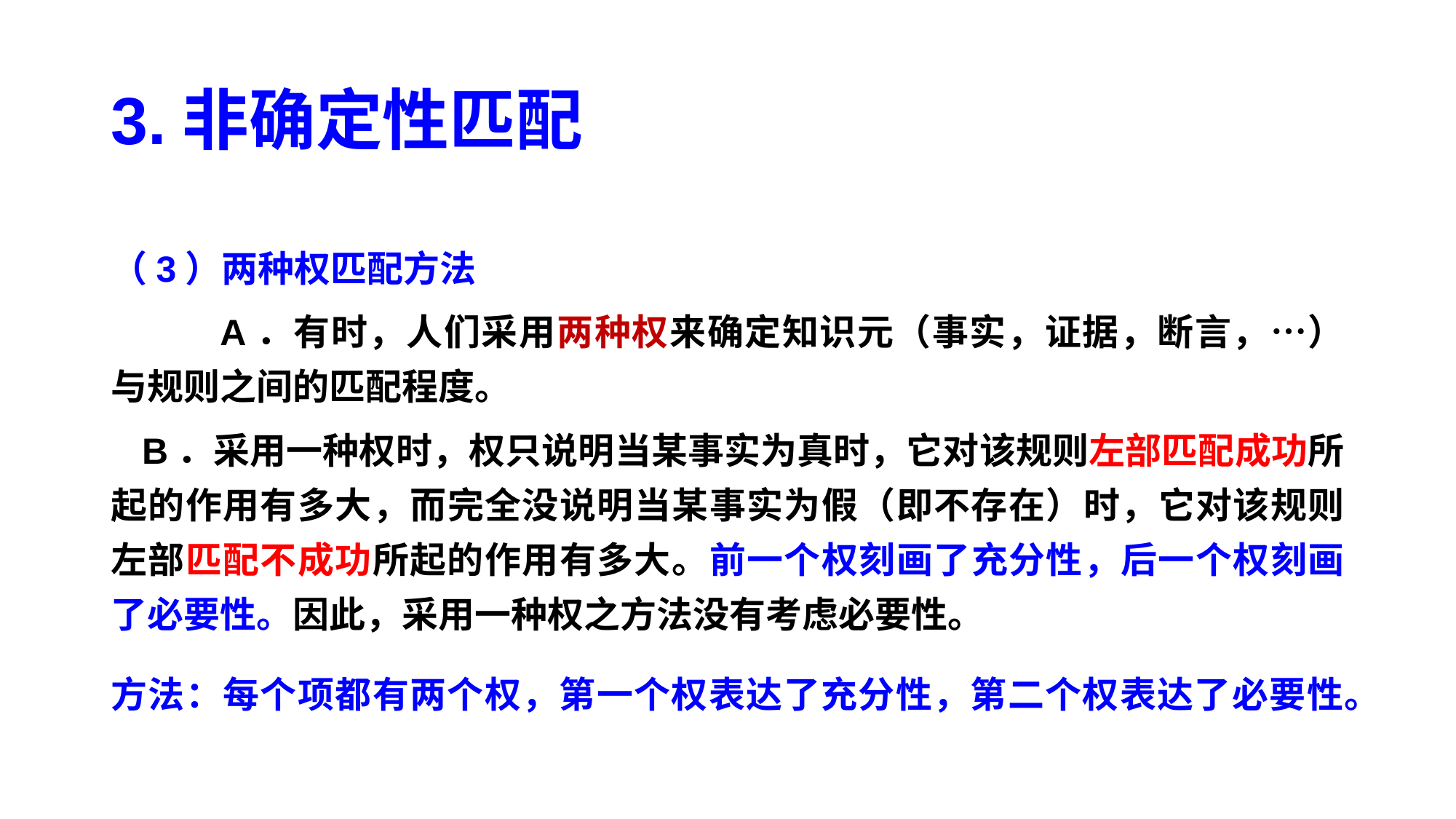

# 3.非确定性匹配
（3）两种权匹配方法
	A．有时，人们采用两种权来确定知识元（事实，证据，断言，…）与规则之间的匹配程度。
   B．采用一种权时，权只说明当某事实为真时，它对该规则左部匹配成功所起的作用有多大，而完全没说明当某事实为假（即不存在）时，它对该规则左部匹配不成功所起的作用有多大。前一个权刻画了充分性，后一个权刻画了必要性。因此，采用一种权之方法没有考虑必要性。
方法：每个项都有两个权，第一个权表达了充分性，第二个权表达了必要性。